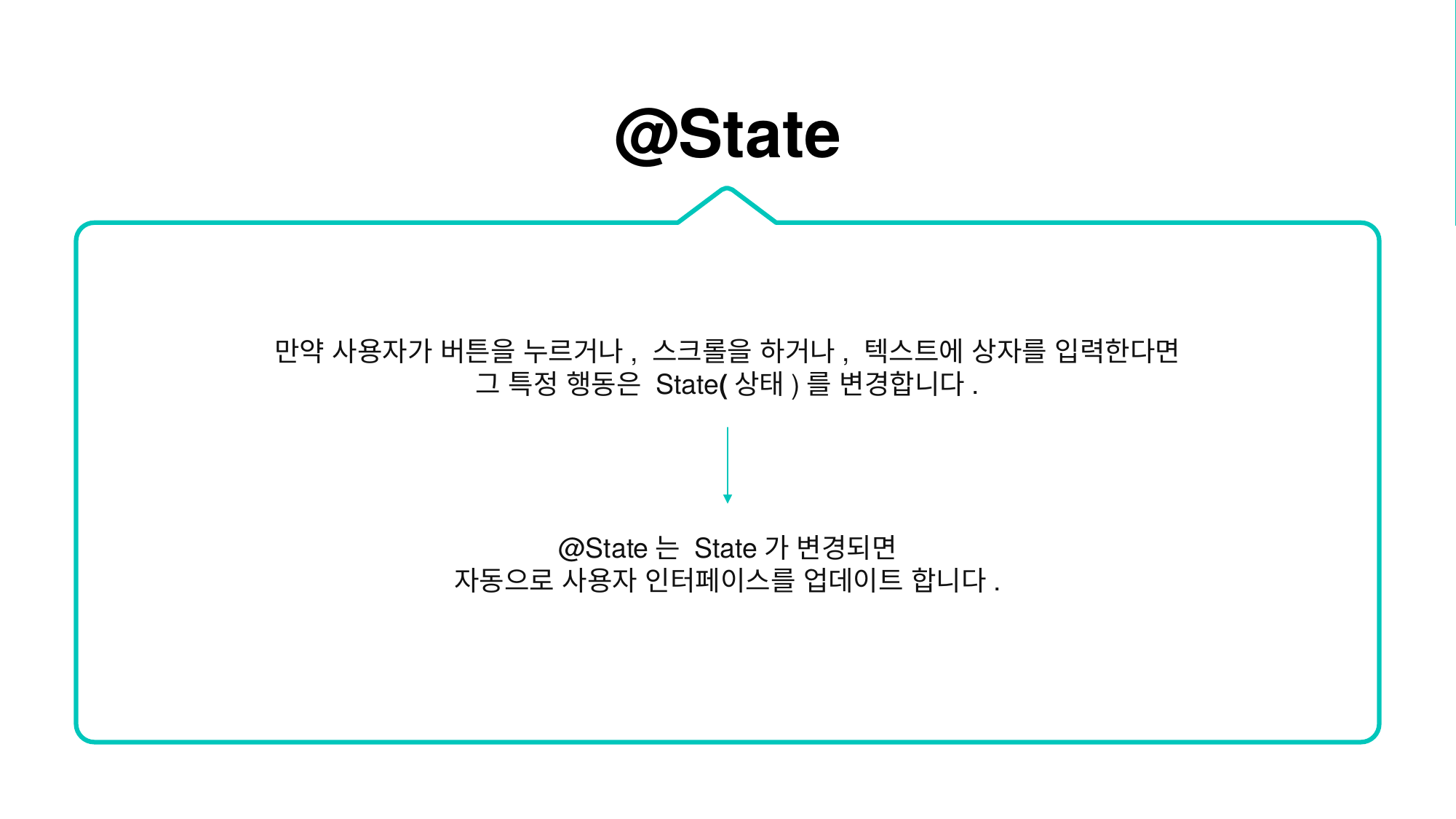

@State

만약 사용자가 버튼을 누르거나, 스크롤을 하거나, 텍스트에 상자를 입력한다면
그 특정 행동은 State(상태)를 변경합니다.

@State는 State가 변경되면
자동으로 사용자 인터페이스를 업데이트 합니다.